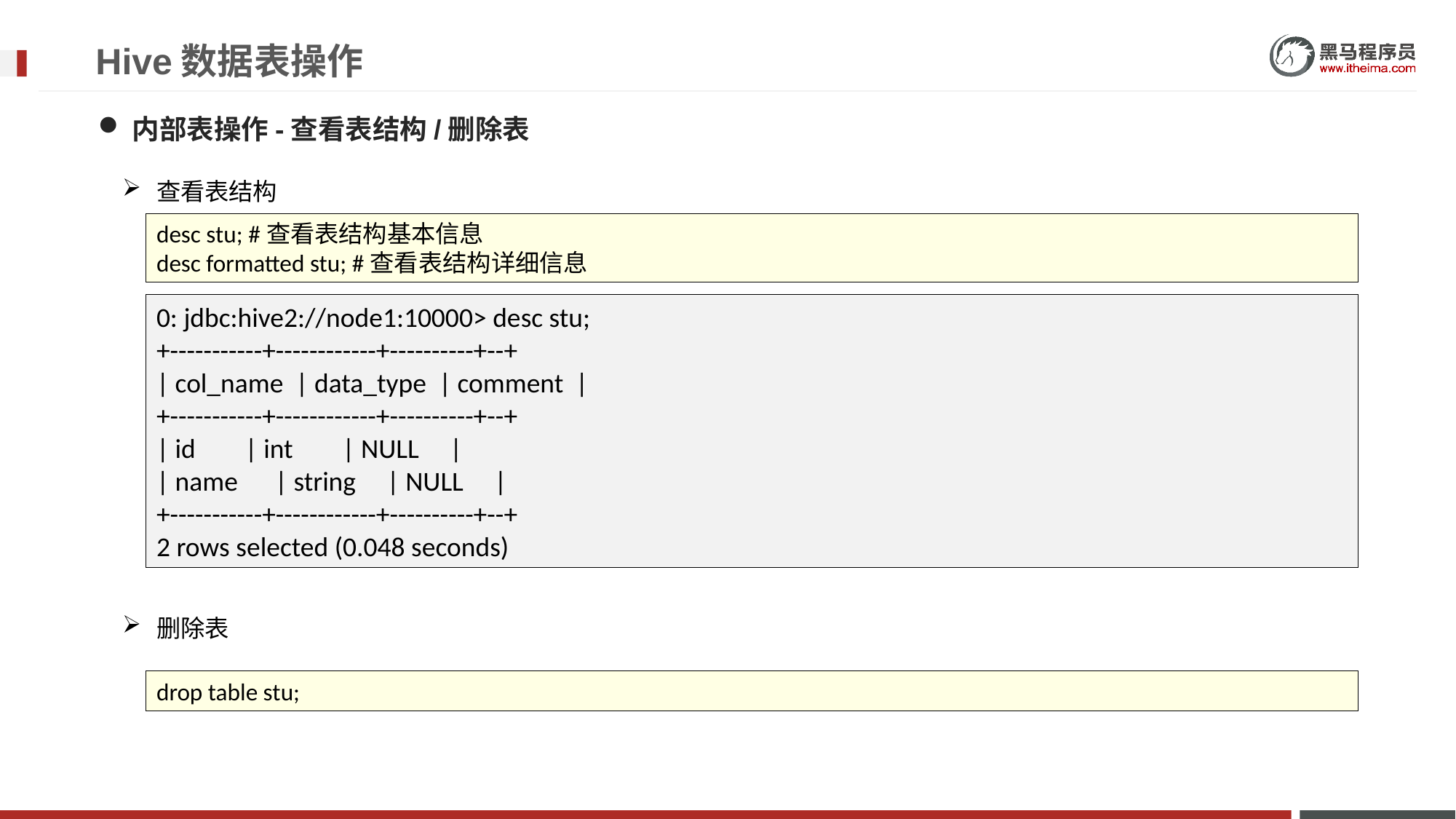

# Hive数据表操作
内部表操作-查看表结构/删除表
查看表结构
desc stu; #查看表结构基本信息
desc formatted stu; #查看表结构详细信息
0: jdbc:hive2://node1:10000> desc stu;
+-----------+------------+----------+--+
| col_name  | data_type  | comment  |
+-----------+------------+----------+--+
| id        | int        | NULL     |
| name      | string     | NULL     |
+-----------+------------+----------+--+
2 rows selected (0.048 seconds)
删除表
drop table stu;